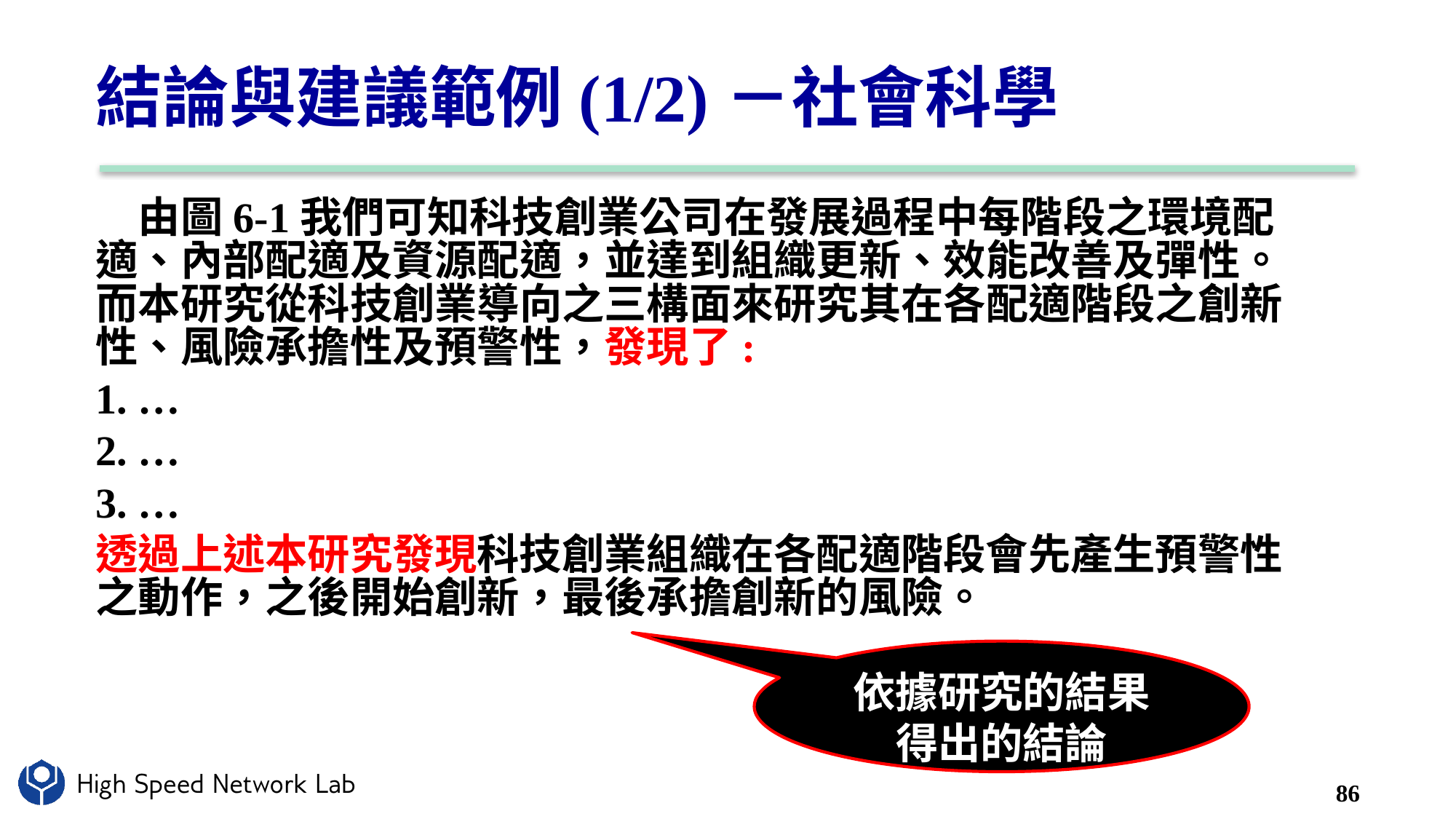

# 結論與建議範例(1/2)－社會科學
　由圖6-1我們可知科技創業公司在發展過程中每階段之環境配適、內部配適及資源配適，並達到組織更新、效能改善及彈性。而本研究從科技創業導向之三構面來研究其在各配適階段之創新性、風險承擔性及預警性，發現了:
1. …
2. …
3. …
透過上述本研究發現科技創業組織在各配適階段會先產生預警性之動作，之後開始創新，最後承擔創新的風險。
依據研究的結果得出的結論
86